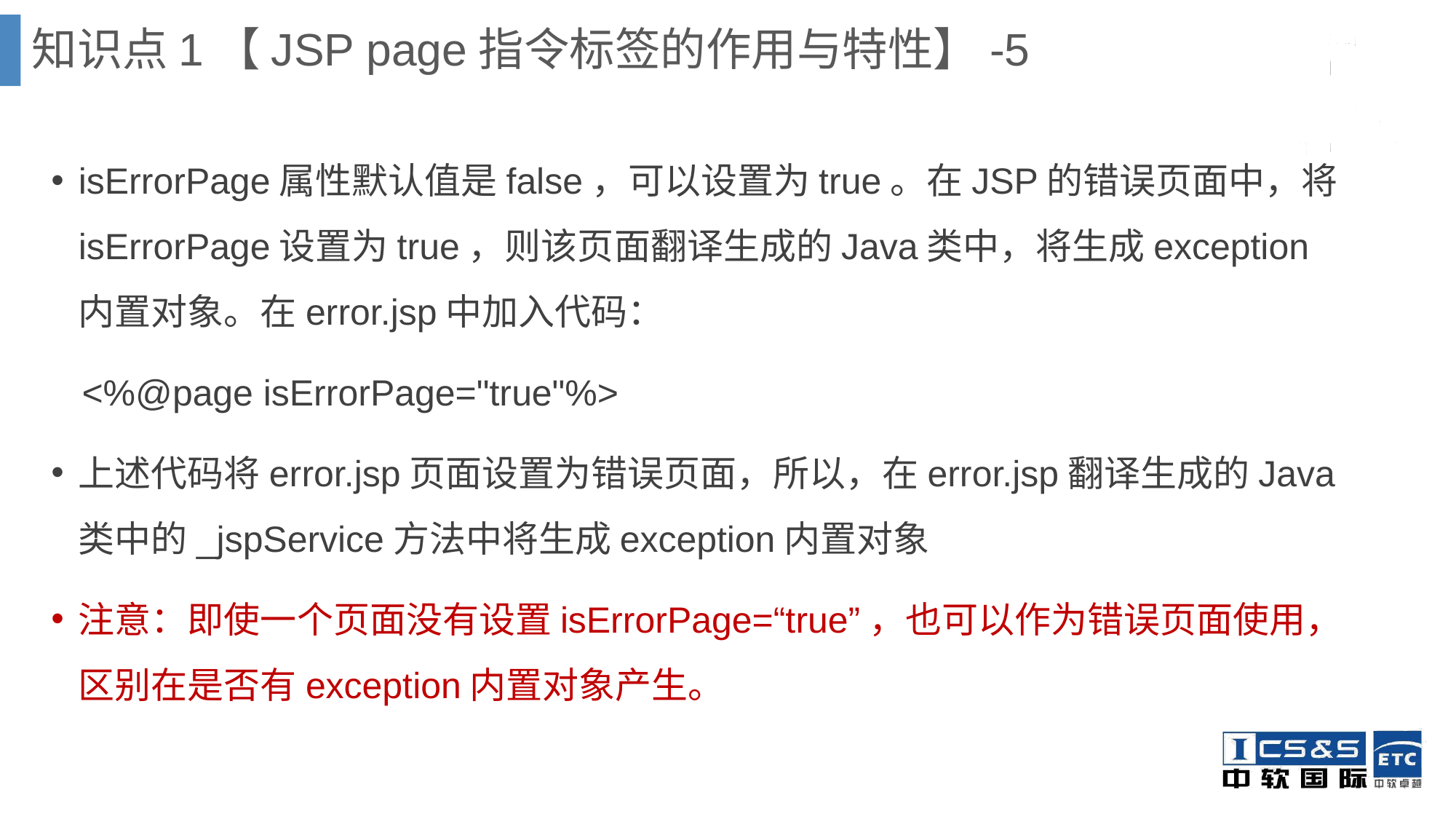

知识点1【JSP page指令标签的作用与特性】-5
isErrorPage属性默认值是false，可以设置为true。在JSP的错误页面中，将isErrorPage设置为true，则该页面翻译生成的Java类中，将生成exception内置对象。在error.jsp中加入代码：
   <%@page isErrorPage="true"%>
上述代码将error.jsp页面设置为错误页面，所以，在error.jsp翻译生成的Java类中的_jspService方法中将生成exception内置对象
注意：即使一个页面没有设置isErrorPage=“true”，也可以作为错误页面使用，区别在是否有exception内置对象产生。